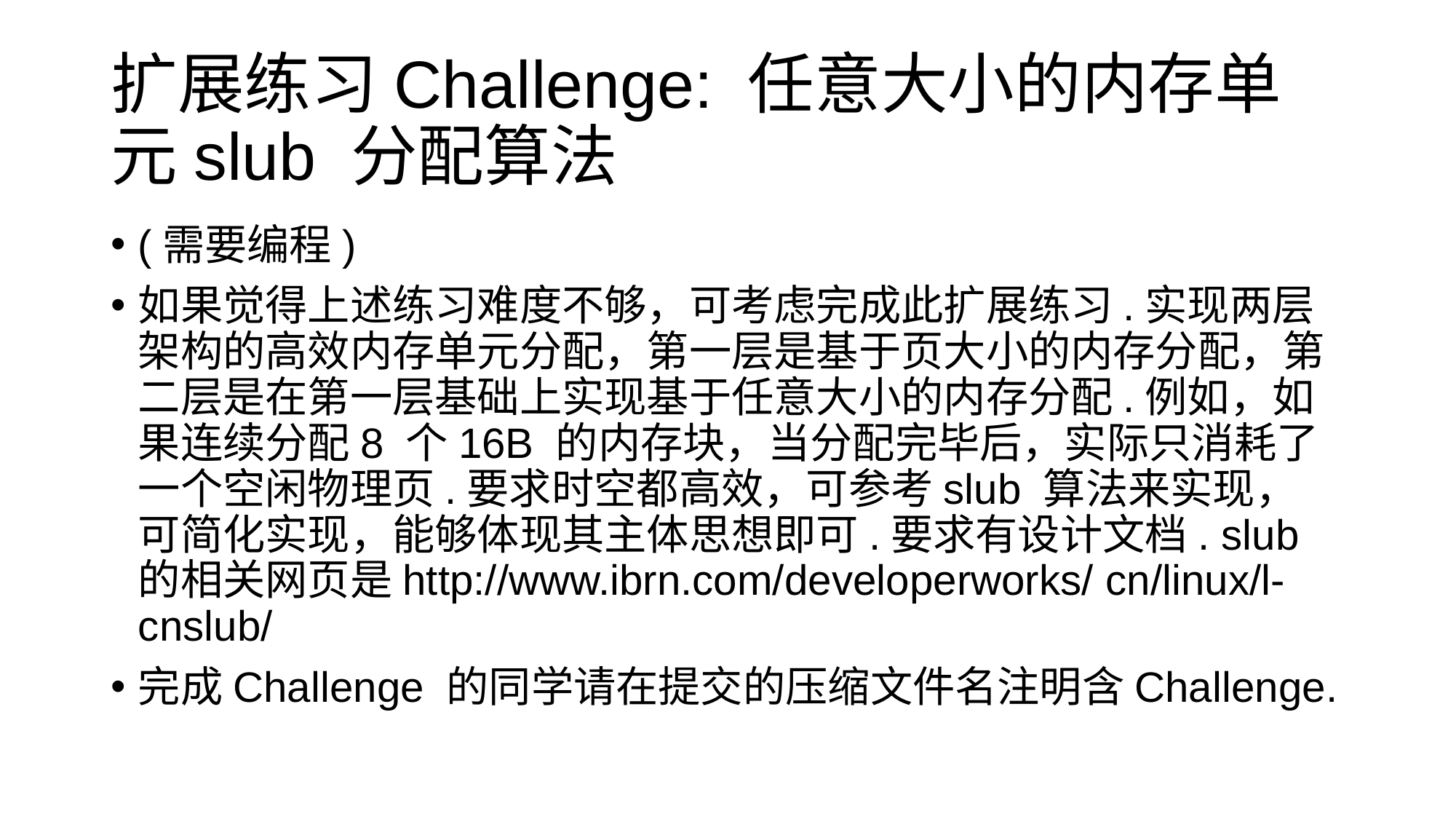

# 扩展练习Challenge: 任意大小的内存单元slub 分配算法
(需要编程)
如果觉得上述练习难度不够，可考虑完成此扩展练习.实现两层架构的高效内存单元分配，第一层是基于页大小的内存分配，第二层是在第一层基础上实现基于任意大小的内存分配.例如，如果连续分配8 个16B 的内存块，当分配完毕后，实际只消耗了一个空闲物理页.要求时空都高效，可参考slub 算法来实现， 可简化实现，能够体现其主体思想即可.要求有设计文档. slub 的相关网页是http://www.ibrn.com/developerworks/ cn/linux/l-cnslub/
完成Challenge 的同学请在提交的压缩文件名注明含Challenge.